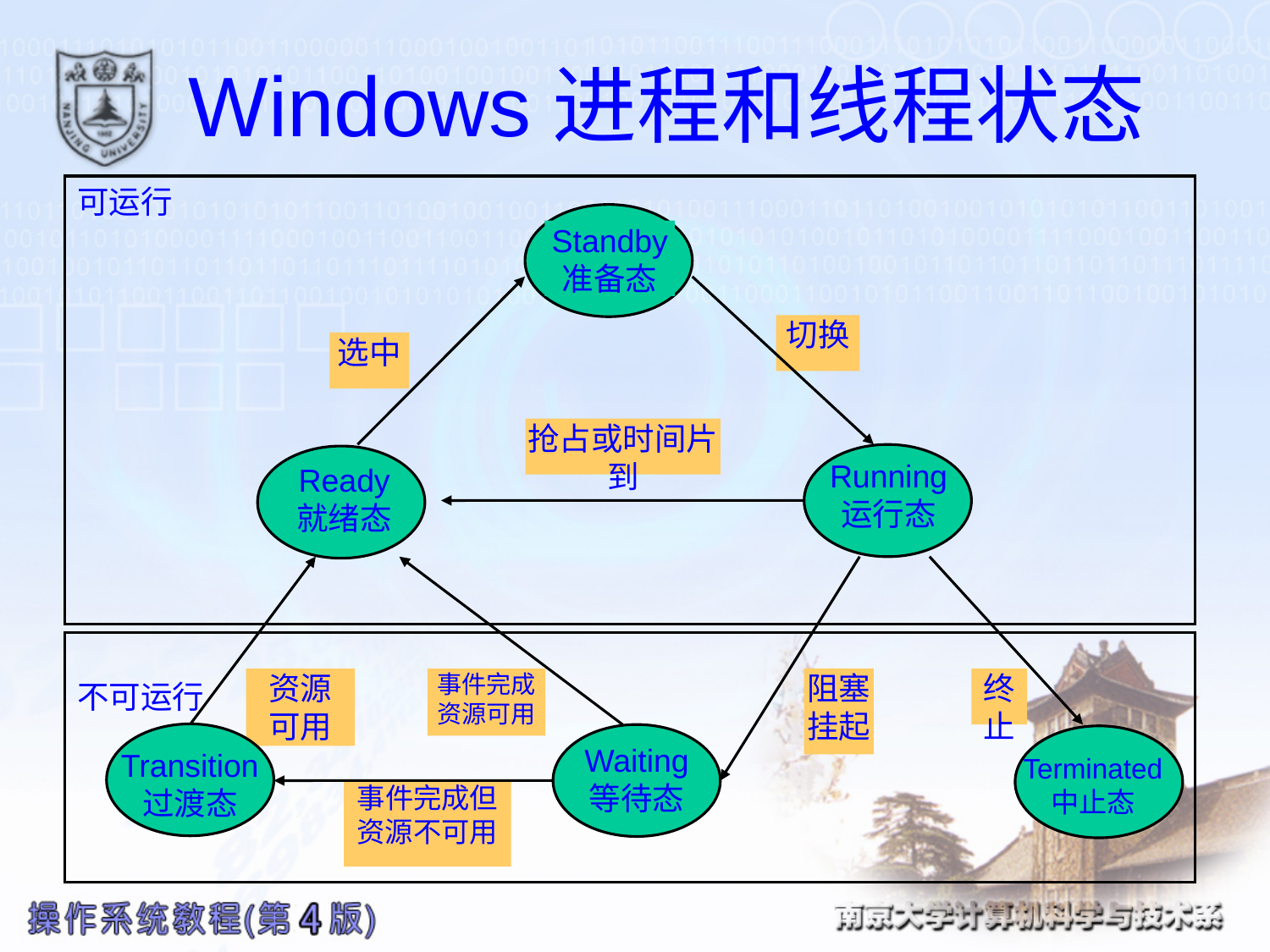

# Windows进程和线程状态
可运行

Standby
准备态

切换
选中
抢占或时间片到

Running
运行态
Ready
就绪态

不可运行

资源
可用
事件完成
资源可用
阻塞
挂起
终止

Waiting
等待态
Transition
过渡态
Terminated
中止态

事件完成但
资源不可用